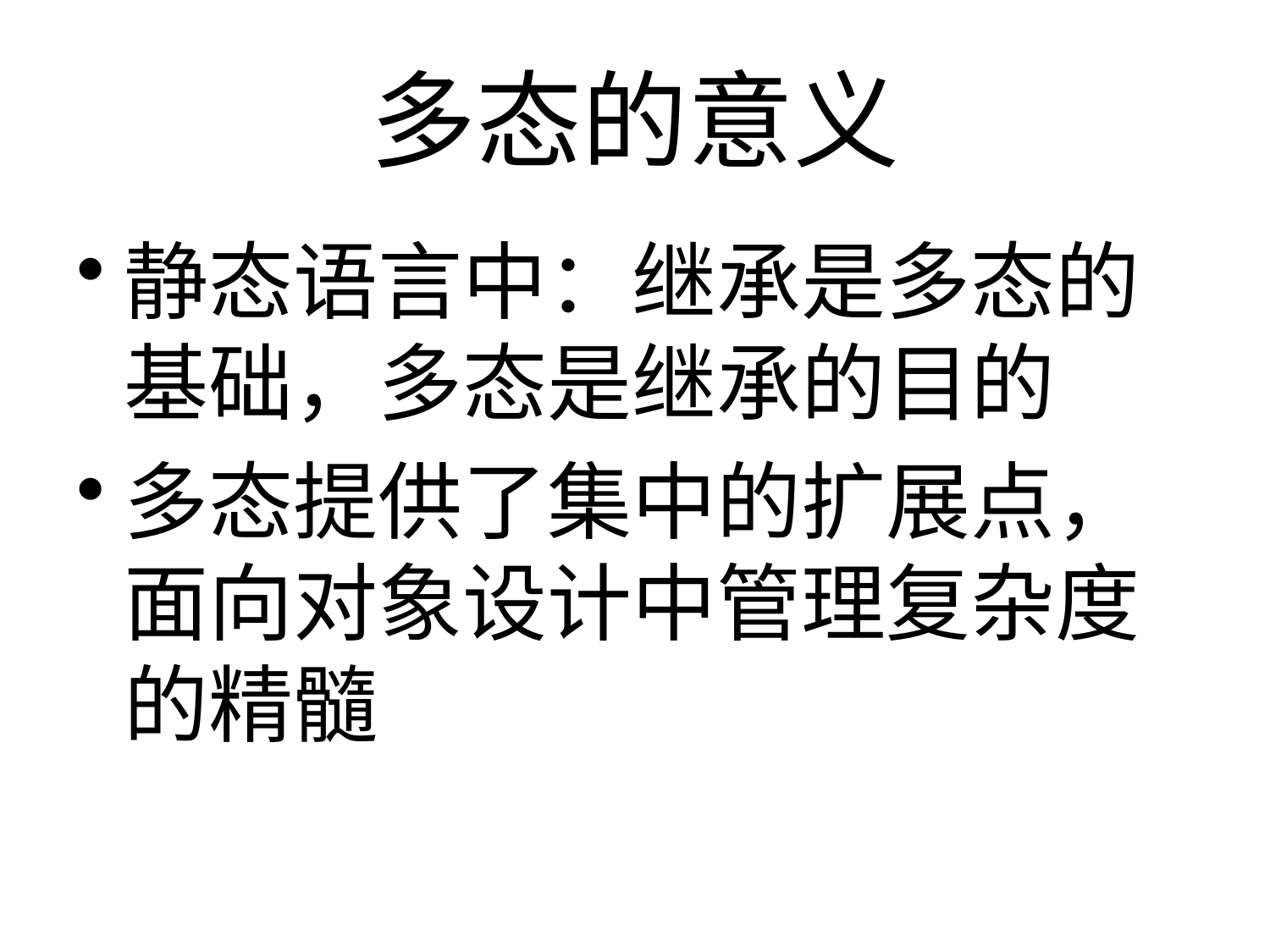

# 多态的意义
静态语言中：继承是多态的基础，多态是继承的目的
多态提供了集中的扩展点，面向对象设计中管理复杂度的精髓